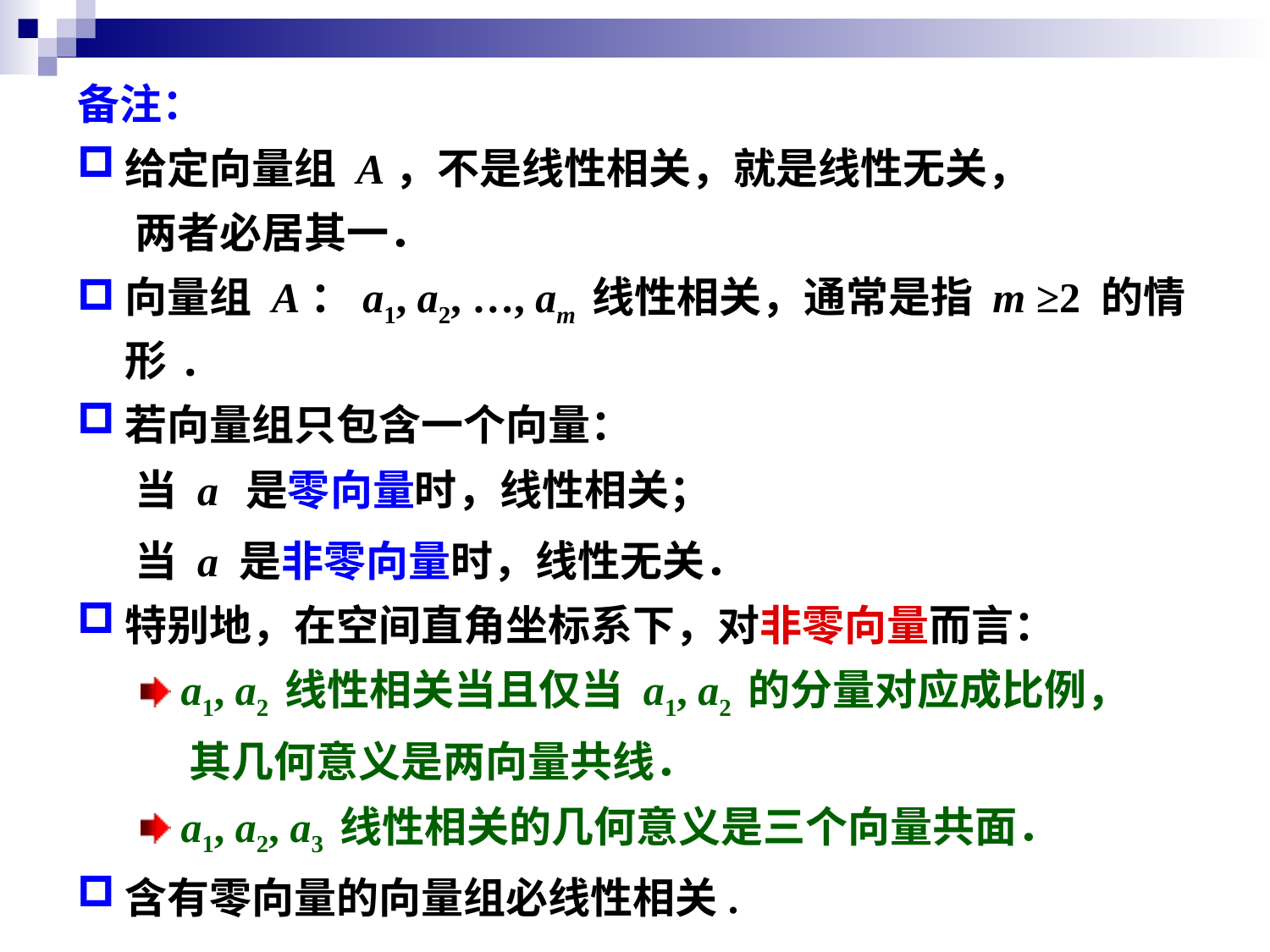

备注：
给定向量组 A，不是线性相关，就是线性无关，
     两者必居其一．
向量组 A：a1, a2, …, am 线性相关，通常是指 m ≥2 的情形.
若向量组只包含一个向量：
     当 a  是零向量时，线性相关；
     当 a 是非零向量时，线性无关．
特别地，在空间直角坐标系下，对非零向量而言：
a1, a2 线性相关当且仅当 a1, a2 的分量对应成比例，
    其几何意义是两向量共线．
a1, a2, a3 线性相关的几何意义是三个向量共面．
含有零向量的向量组必线性相关.